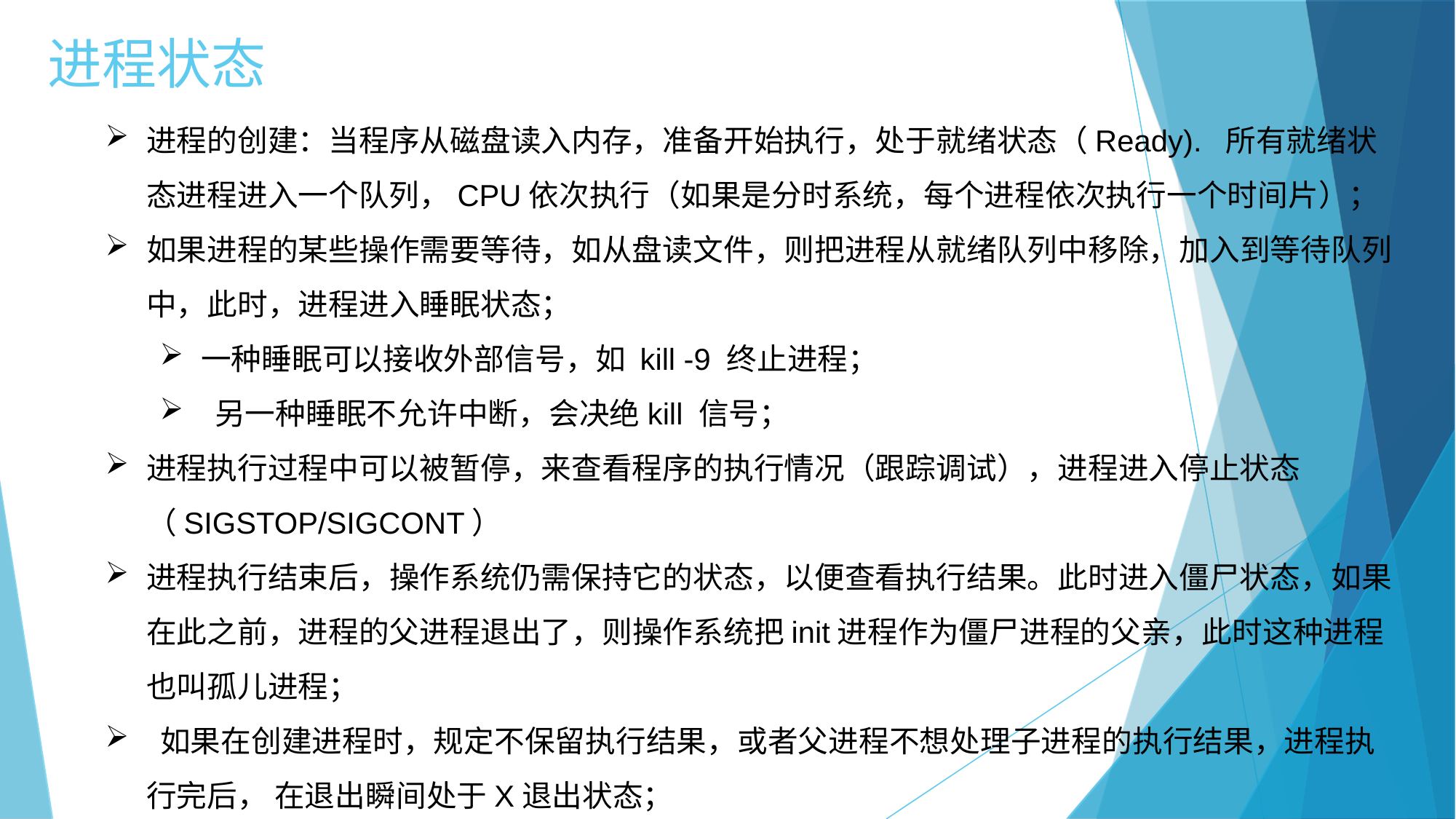

进程状态
进程的创建：当程序从磁盘读入内存，准备开始执行，处于就绪状态（Ready).  所有就绪状态进程进入一个队列，CPU依次执行（如果是分时系统，每个进程依次执行一个时间片）；
如果进程的某些操作需要等待，如从盘读文件，则把进程从就绪队列中移除，加入到等待队列中，此时，进程进入睡眠状态；
一种睡眠可以接收外部信号，如 kill -9 终止进程；
 另一种睡眠不允许中断，会决绝kill 信号；
进程执行过程中可以被暂停，来查看程序的执行情况（跟踪调试），进程进入停止状态（SIGSTOP/SIGCONT）
进程执行结束后，操作系统仍需保持它的状态，以便查看执行结果。此时进入僵尸状态，如果在此之前，进程的父进程退出了，则操作系统把init进程作为僵尸进程的父亲，此时这种进程也叫孤儿进程；
 如果在创建进程时，规定不保留执行结果，或者父进程不想处理子进程的执行结果，进程执行完后， 在退出瞬间处于X退出状态；